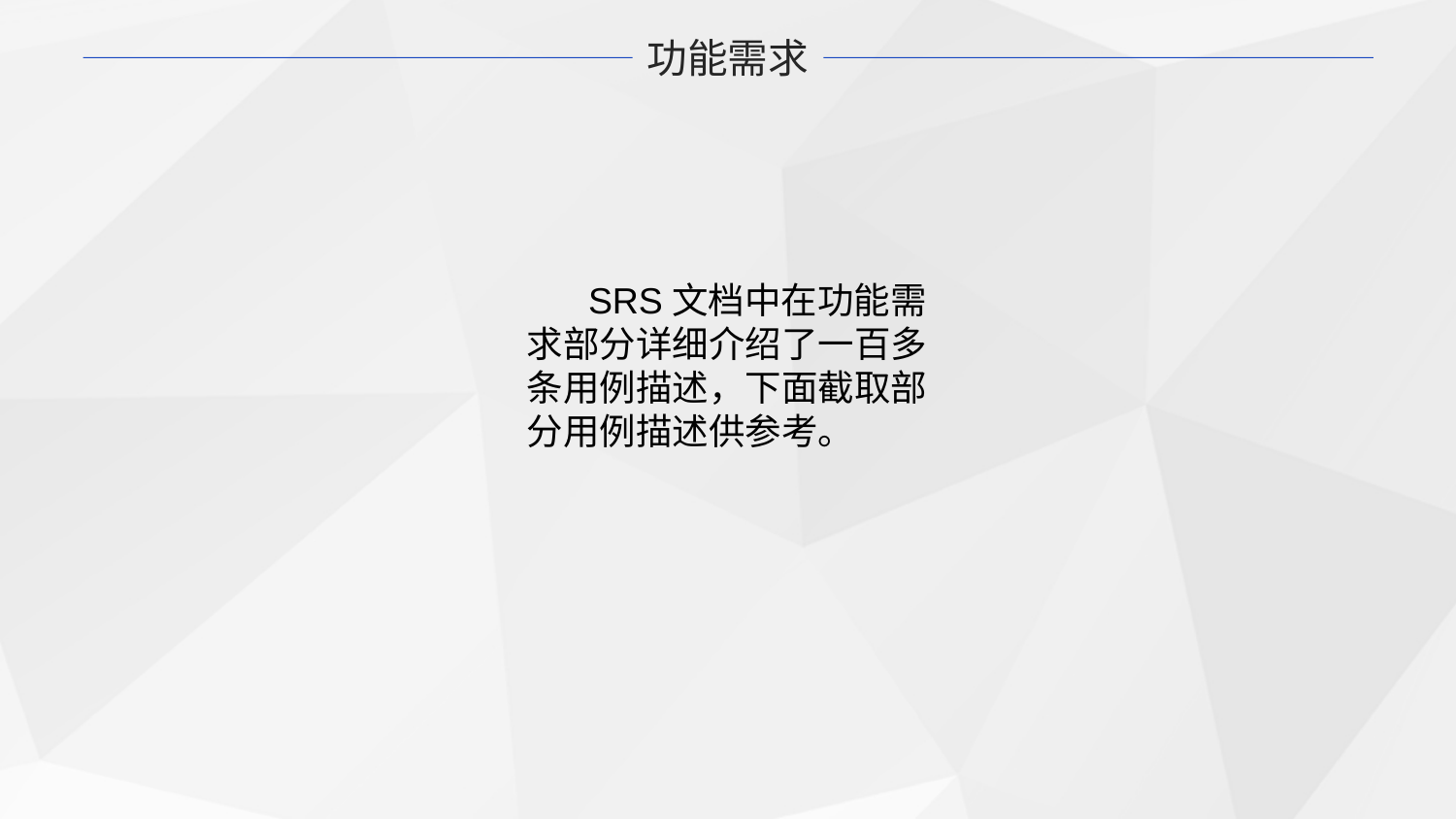

功能需求

      SRS文档中在功能需求部分详细介绍了一百多条用例描述，下面截取部分用例描述供参考。